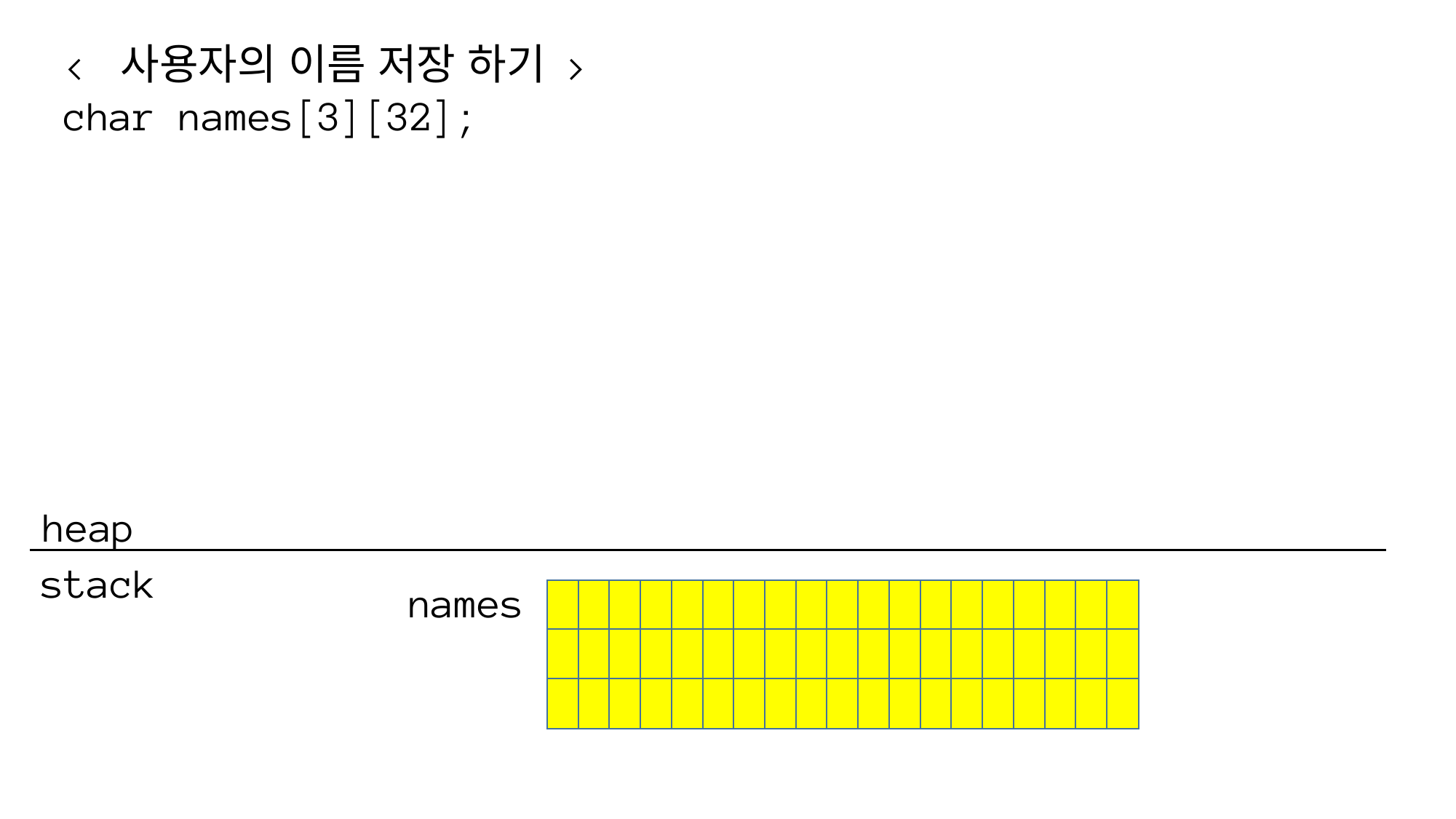

< 사용자의 이름 저장 하기 >
char names[3][32];
heap
stack
names